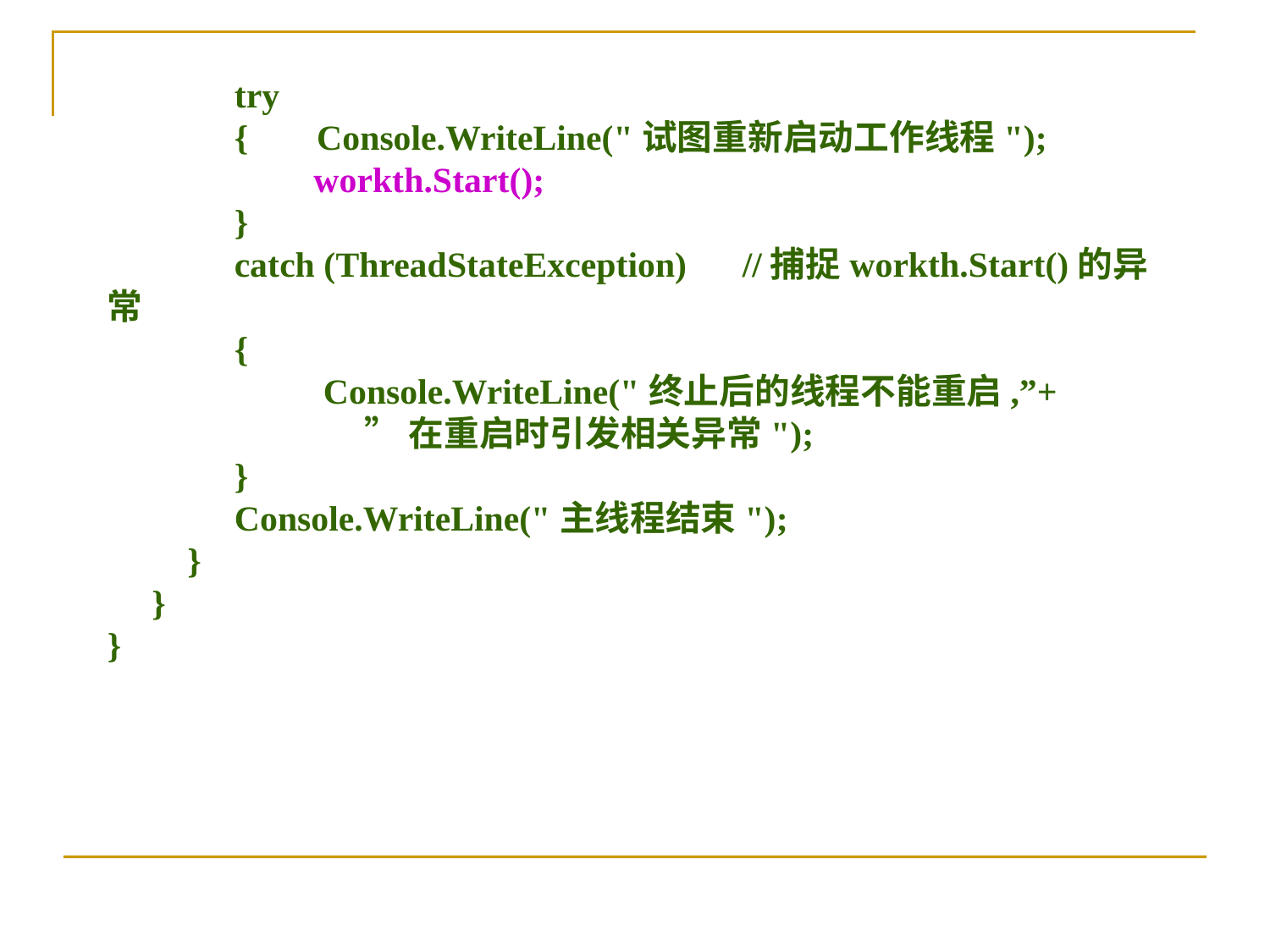

try
	{　  Console.WriteLine("试图重新启动工作线程");
	　　workth.Start();
	}
	catch (ThreadStateException)	//捕捉workth.Start()的异常
	{
	          Console.WriteLine("终止后的线程不能重启,”+
                                ”在重启时引发相关异常");
	}
	Console.WriteLine("主线程结束");
         }
     }
}